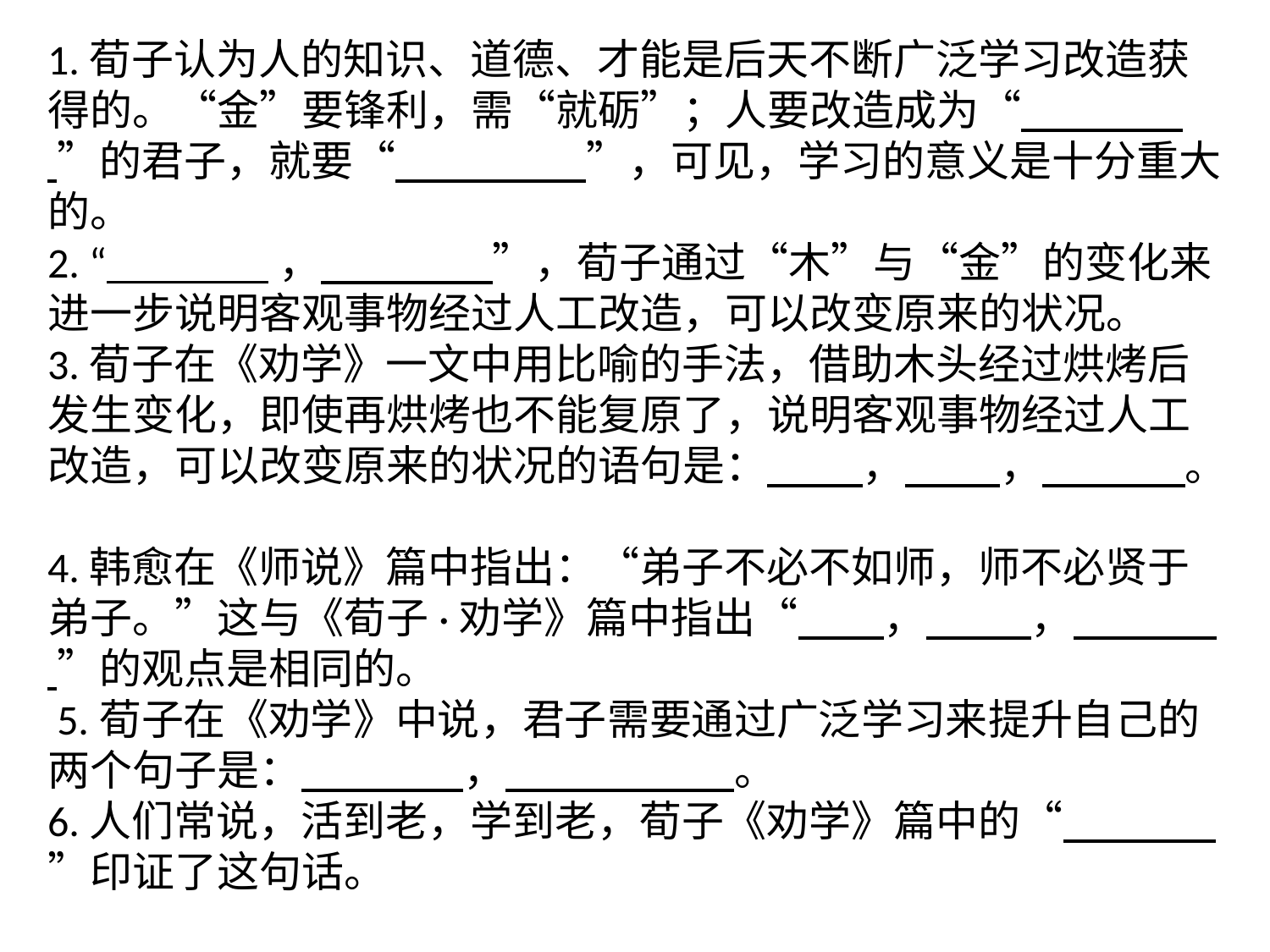

1.荀子认为人的知识、道德、才能是后天不断广泛学习改造获得的。“金”要锋利，需“就砺”；人要改造成为“                   ”的君子，就要“                    ”，可见，学习的意义是十分重大的。
2. “                 ，                  ”，荀子通过“木”与“金”的变化来进一步说明客观事物经过人工改造，可以改变原来的状况。
3.荀子在《劝学》一文中用比喻的手法，借助木头经过烘烤后发生变化，即使再烘烤也不能复原了，说明客观事物经过人工改造，可以改变原来的状况的语句是：          ，          ，               。
4.韩愈在《师说》篇中指出：“弟子不必不如师，师不必贤于弟子。”这与《荀子·劝学》篇中指出“         ，           ，                 ”的观点是相同的。
 5.荀子在《劝学》中说，君子需要通过广泛学习来提升自己的两个句子是：                 ，                        。
6.人们常说，活到老，学到老，荀子《劝学》篇中的“                 ”印证了这句话。